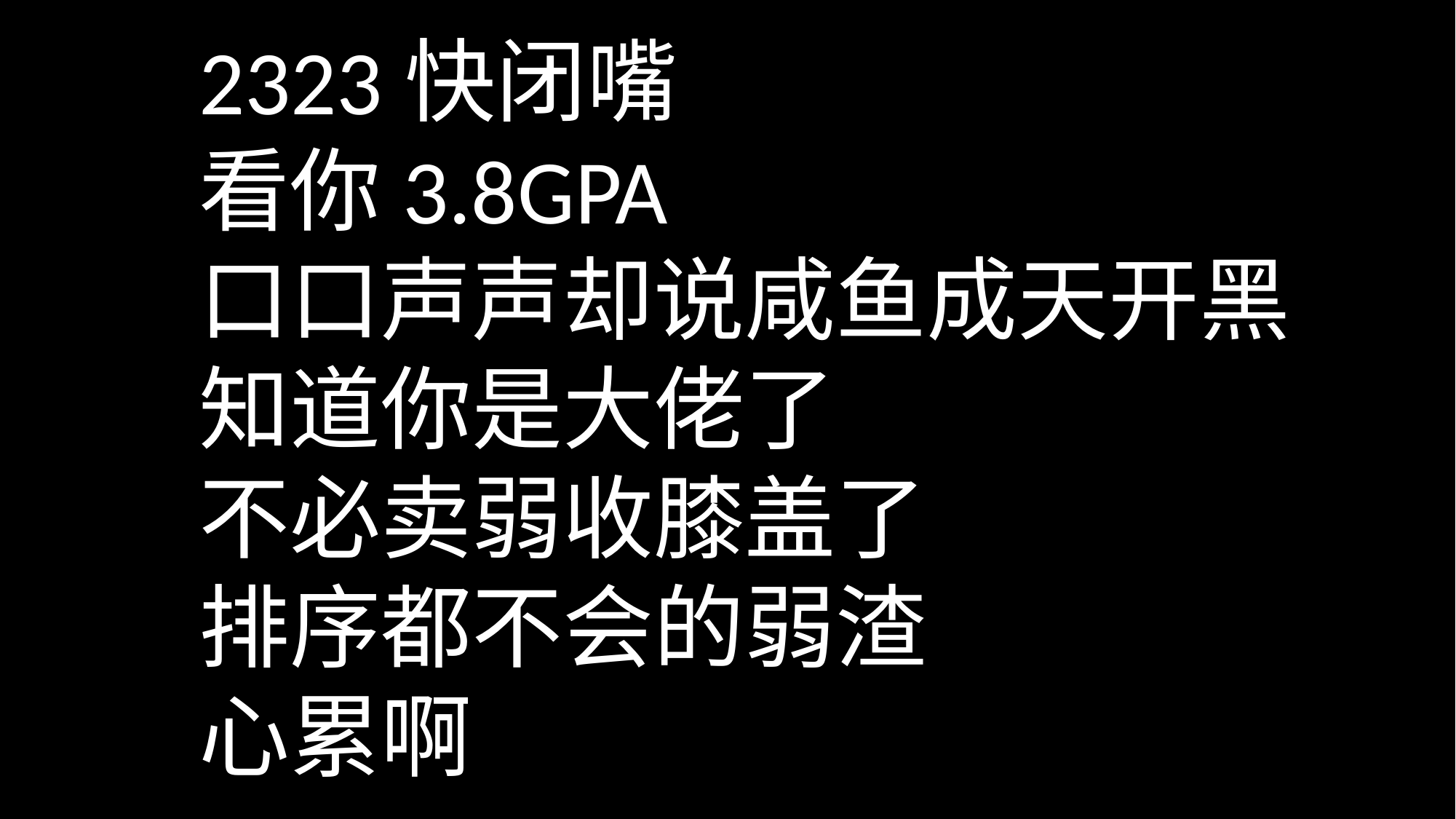

2323快闭嘴
看你3.8GPA
口口声声却说咸鱼成天开黑
知道你是大佬了
不必卖弱收膝盖了
排序都不会的弱渣
心累啊